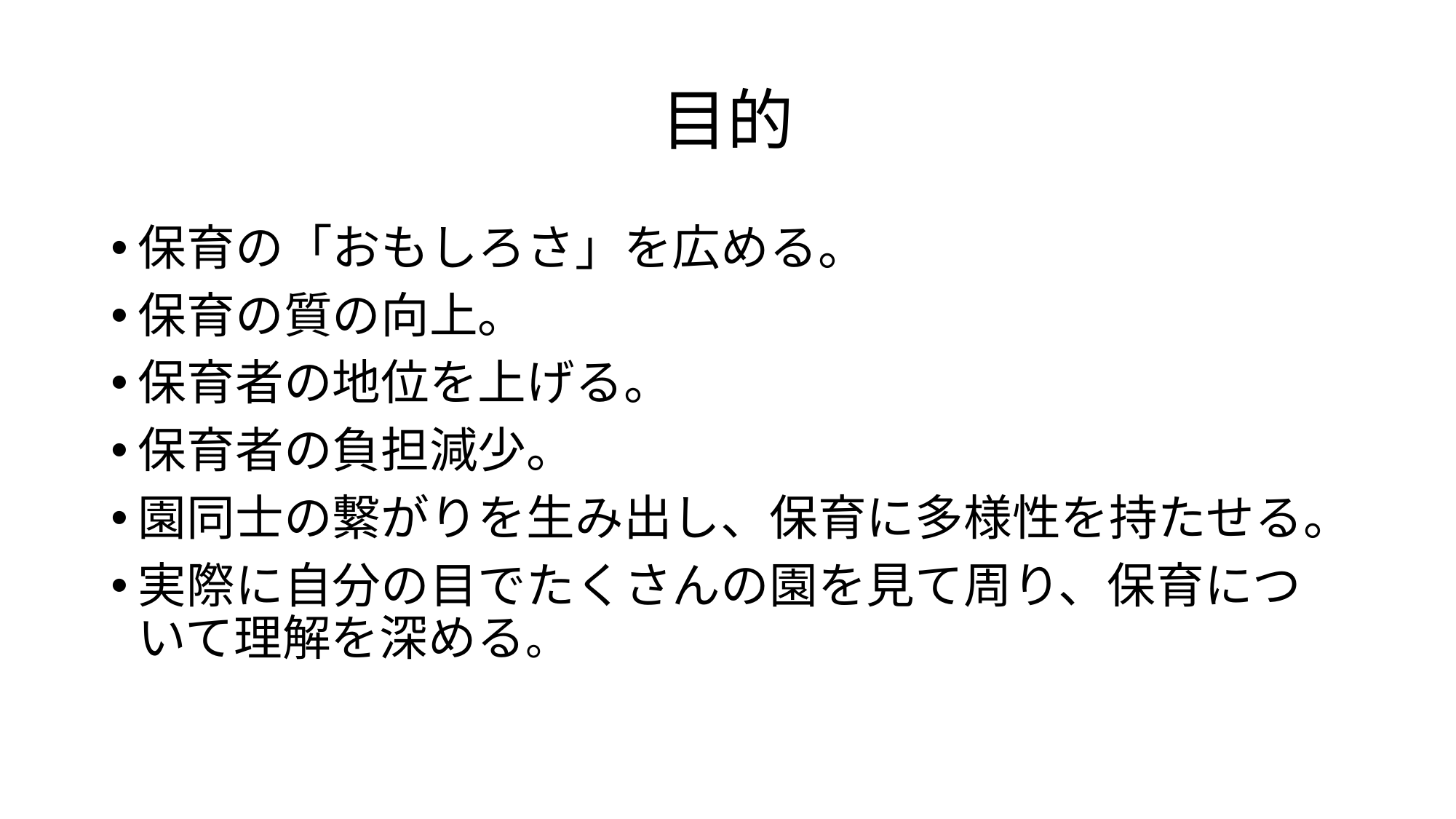

# 目的
保育の「おもしろさ」を広める。
保育の質の向上。
保育者の地位を上げる。
保育者の負担減少。
園同士の繋がりを生み出し、保育に多様性を持たせる。
実際に自分の目でたくさんの園を見て周り、保育について理解を深める。